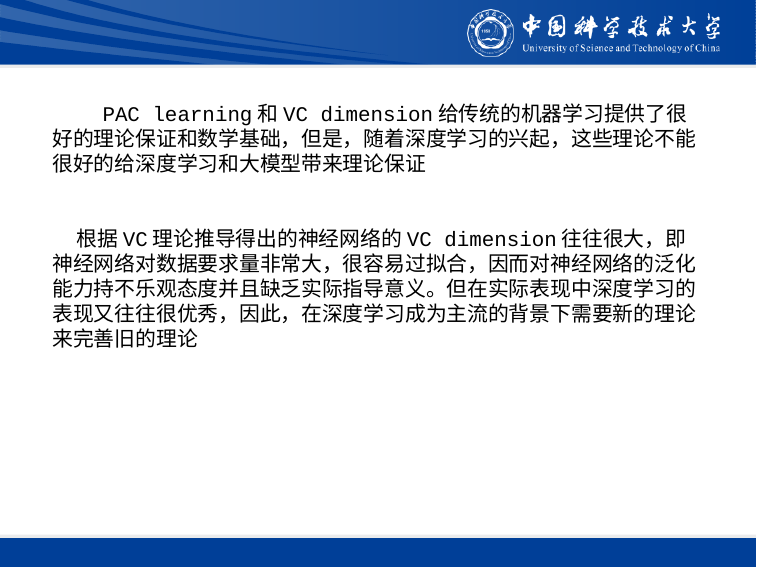

PAC learning和VC dimension给传统的机器学习提供了很好的理论保证和数学基础，但是，随着深度学习的兴起，这些理论不能很好的给深度学习和大模型带来理论保证

    根据VC理论推导得出的神经网络的VC dimension往往很大，即神经网络对数据要求量非常大，很容易过拟合，因而对神经网络的泛化能力持不乐观态度并且缺乏实际指导意义。但在实际表现中深度学习的表现又往往很优秀，因此，在深度学习成为主流的背景下需要新的理论来完善旧的理论